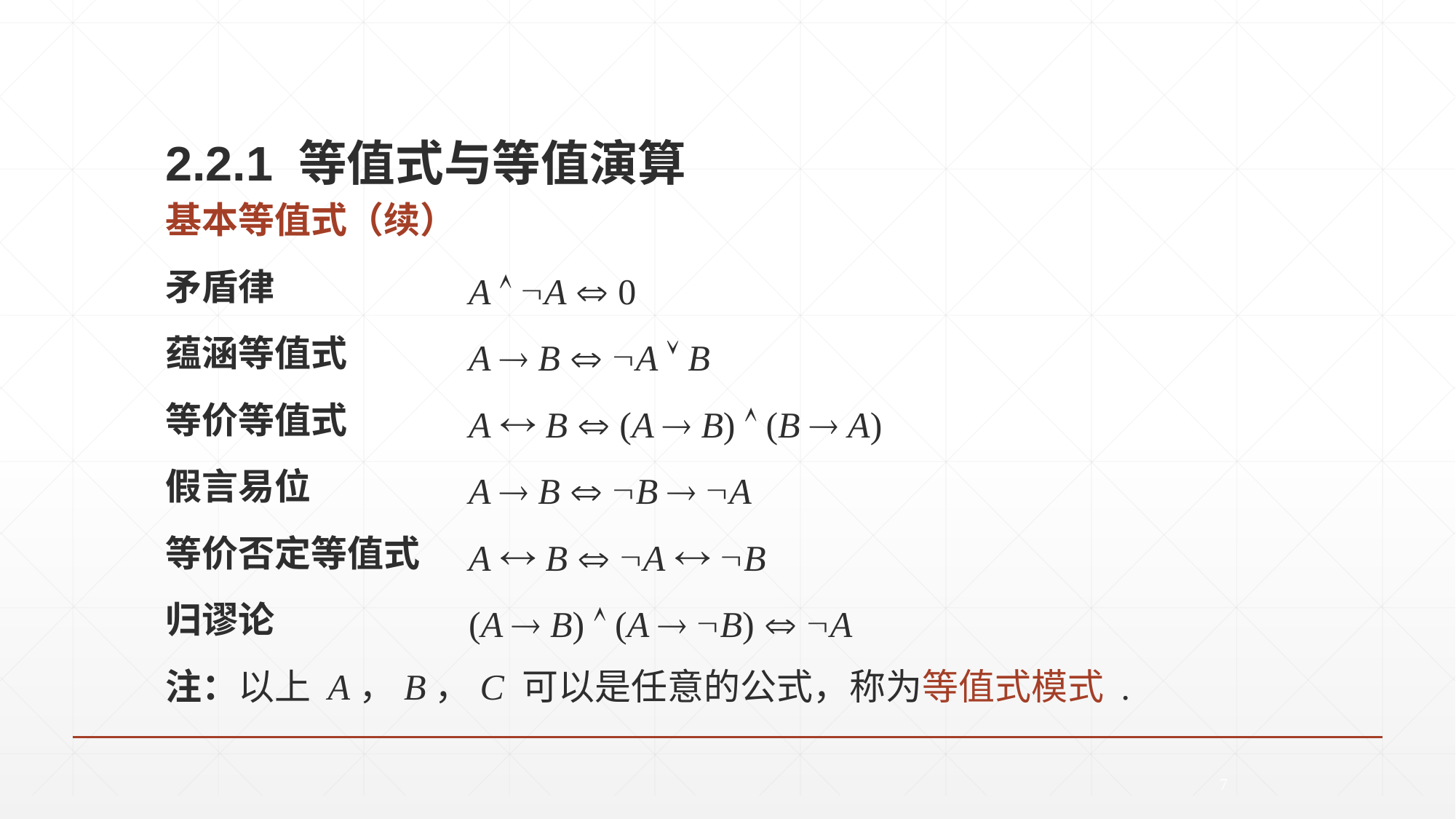

2.2.1 等值式与等值演算
基本等值式（续）
矛盾律
蕴涵等值式
等价等值式
假言易位
等价否定等值式
归谬论
注：以上 A，B，C 可以是任意的公式，称为等值式模式 .

A ∧ ¬A ⇔ 0
A → B ⇔ ¬A ∨ B
A ↔ B ⇔ (A → B) ∧ (B → A)
A → B ⇔ ¬B → ¬A
A ↔ B ⇔ ¬A ↔ ¬B
(A → B) ∧ (A → ¬B) ⇔ ¬A
7